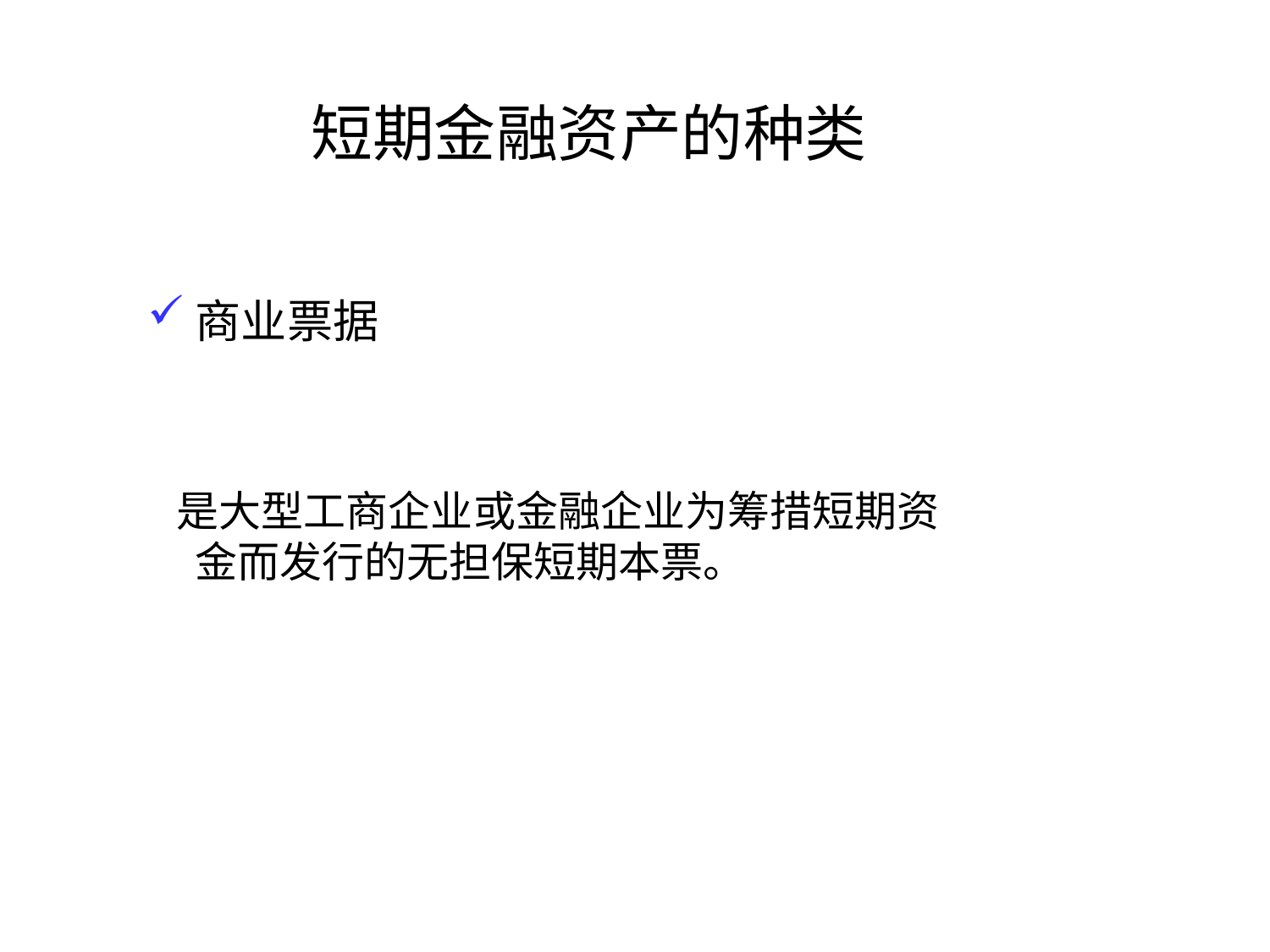

短期金融资产的种类
商业票据

  是大型工商企业或金融企业为筹措短期资金而发行的无担保短期本票。